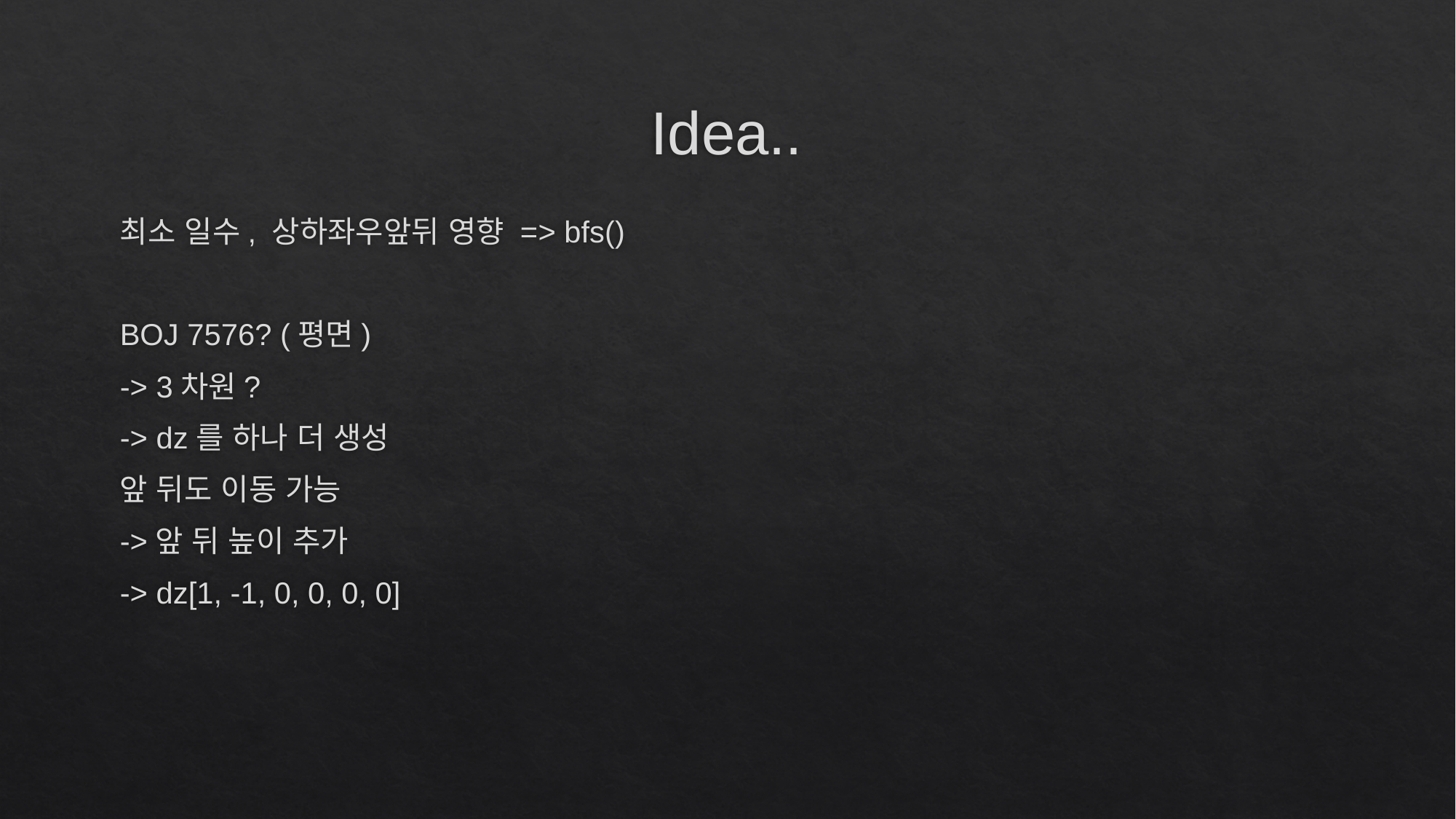

# Idea..
최소 일수, 상하좌우앞뒤 영향 => bfs()

BOJ 7576? (평면)
-> 3차원?
-> dz를 하나 더 생성
앞 뒤도 이동 가능
->앞 뒤 높이 추가
-> dz[1, -1, 0, 0, 0, 0]